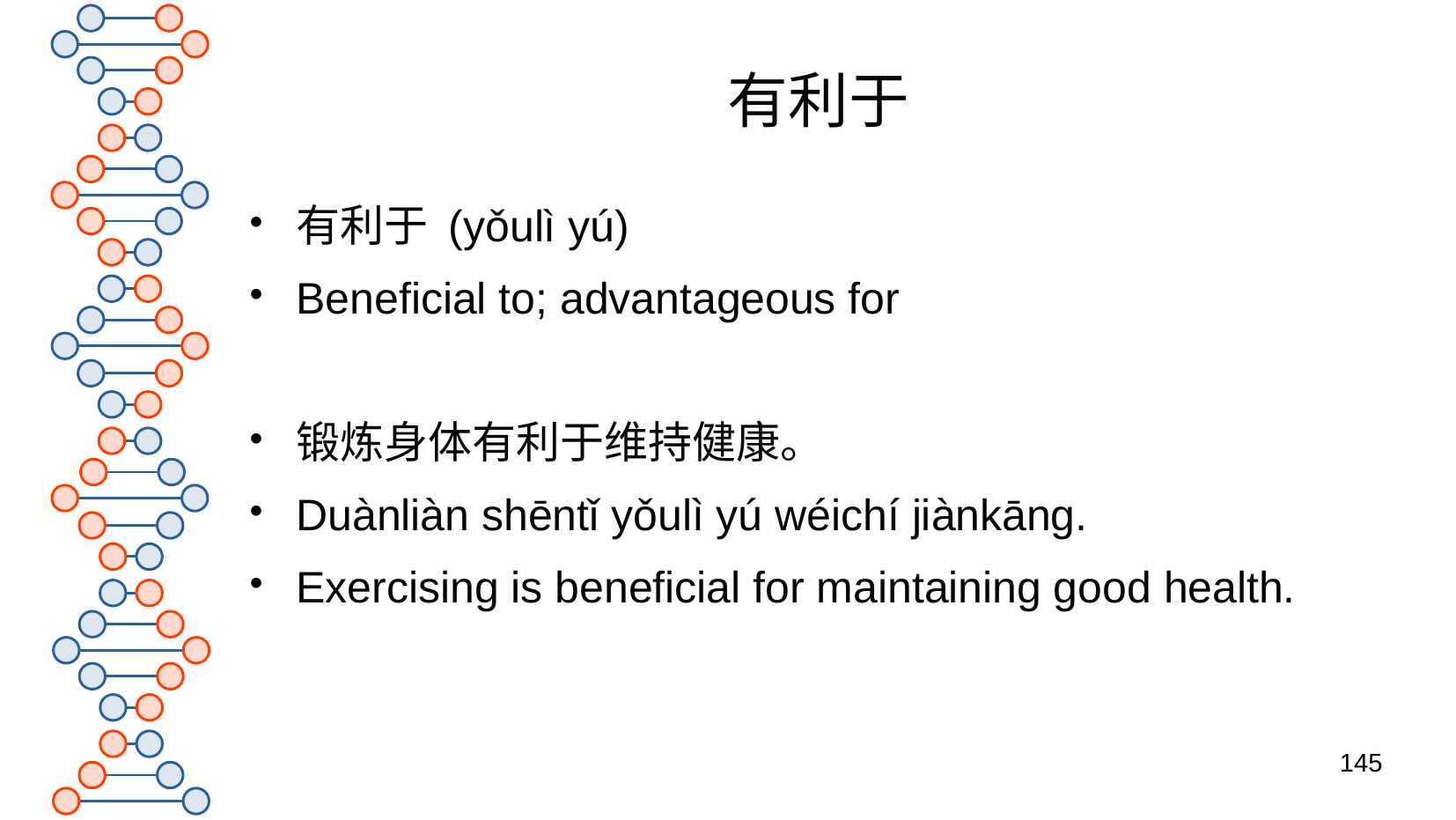

# 有利于
有利于 (yǒulì yú)
Beneficial to; advantageous for

锻炼身体有利于维持健康。
Duànliàn shēntǐ yǒulì yú wéichí jiànkāng.
Exercising is beneficial for maintaining good health.

145